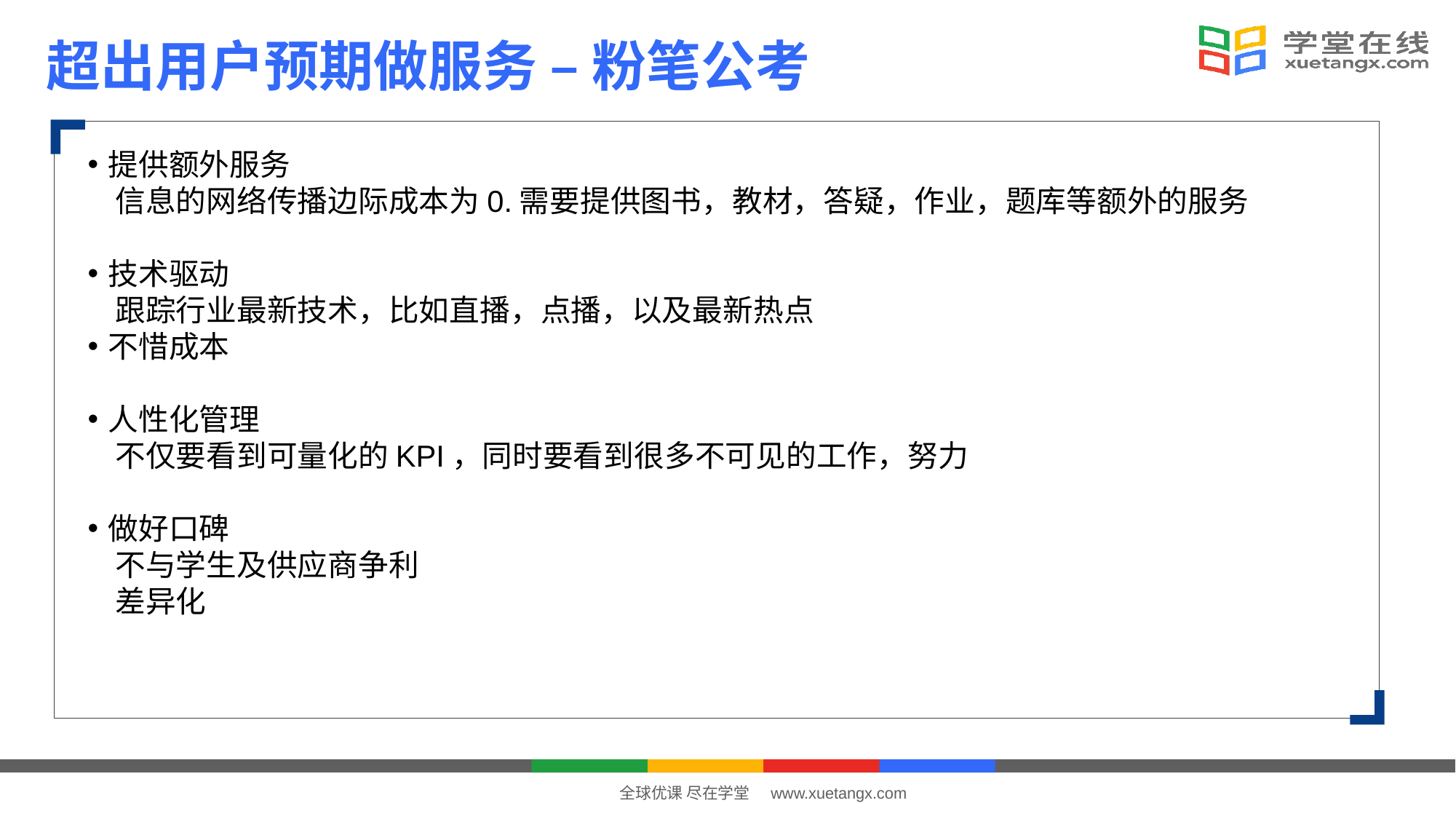

超出用户预期做服务 – 粉笔公考

提供额外服务
   信息的网络传播边际成本为0.需要提供图书，教材，答疑，作业，题库等额外的服务

技术驱动
   跟踪行业最新技术，比如直播，点播，以及最新热点
不惜成本

人性化管理
   不仅要看到可量化的KPI，同时要看到很多不可见的工作，努力

做好口碑
   不与学生及供应商争利
   差异化